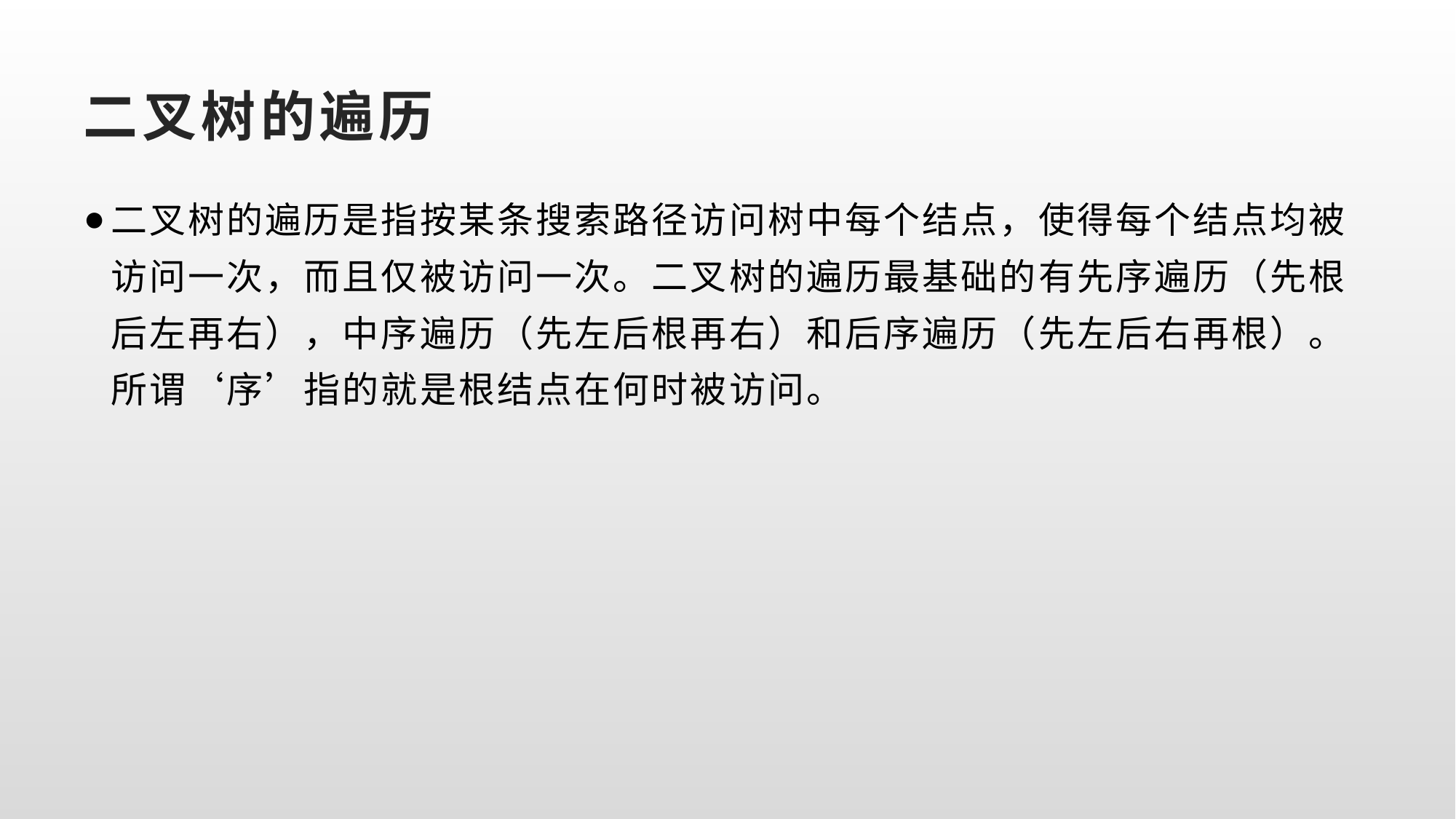

# 二叉树的遍历
二叉树的遍历是指按某条搜索路径访问树中每个结点，使得每个结点均被访问一次，而且仅被访问一次。二叉树的遍历最基础的有先序遍历（先根后左再右），中序遍历（先左后根再右）和后序遍历（先左后右再根）。所谓‘序’指的就是根结点在何时被访问。